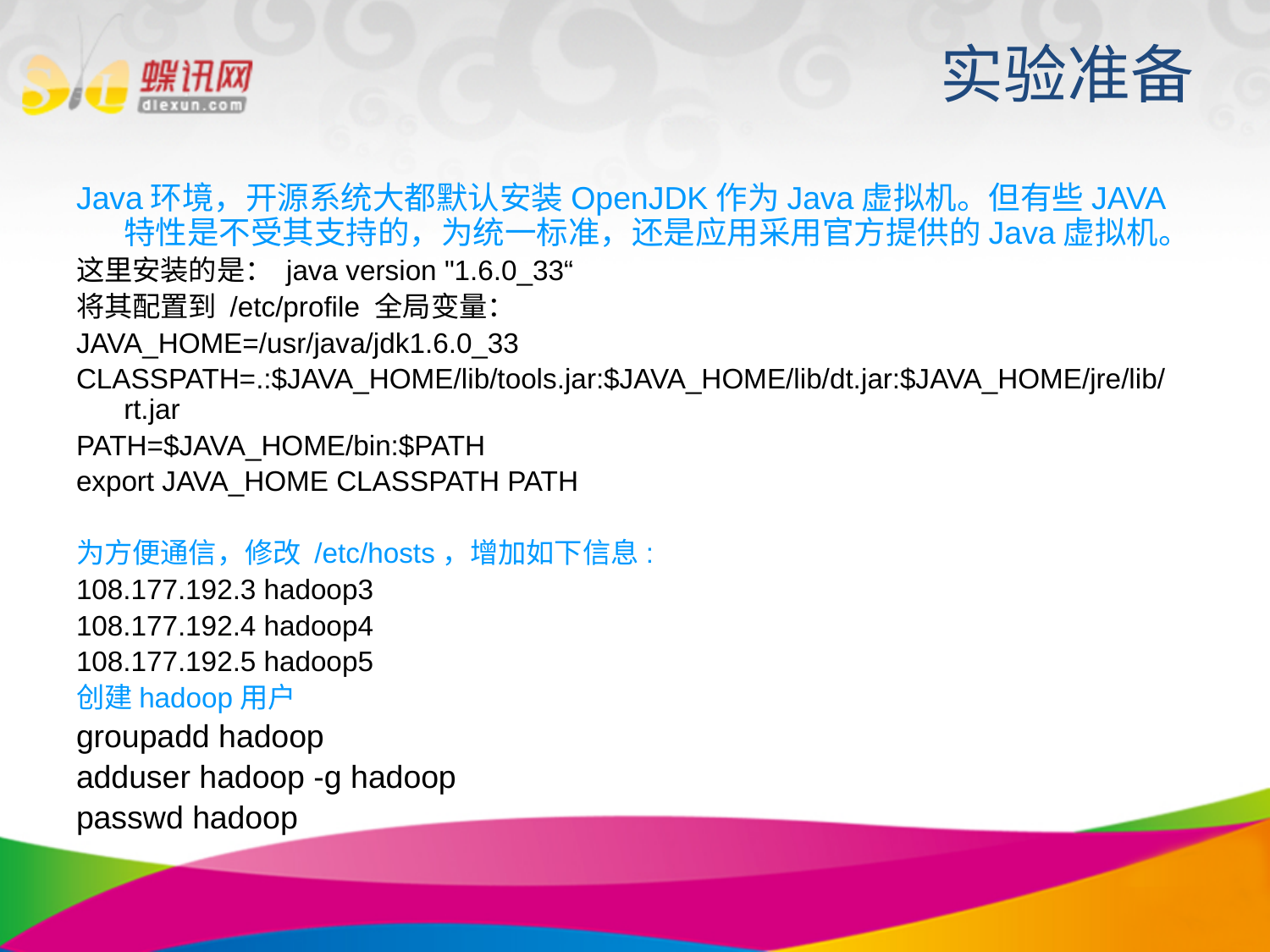

实验准备
Java环境，开源系统大都默认安装OpenJDK作为Java虚拟机。但有些JAVA特性是不受其支持的，为统一标准，还是应用采用官方提供的Java虚拟机。
这里安装的是： java version "1.6.0_33“
将其配置到 /etc/profile 全局变量：
JAVA_HOME=/usr/java/jdk1.6.0_33
CLASSPATH=.:$JAVA_HOME/lib/tools.jar:$JAVA_HOME/lib/dt.jar:$JAVA_HOME/jre/lib/rt.jar
PATH=$JAVA_HOME/bin:$PATH
export JAVA_HOME CLASSPATH PATH

为方便通信，修改 /etc/hosts，增加如下信息:
108.177.192.3 hadoop3
108.177.192.4 hadoop4
108.177.192.5 hadoop5
创建hadoop用户
groupadd hadoop
adduser hadoop -g hadoop
passwd hadoop